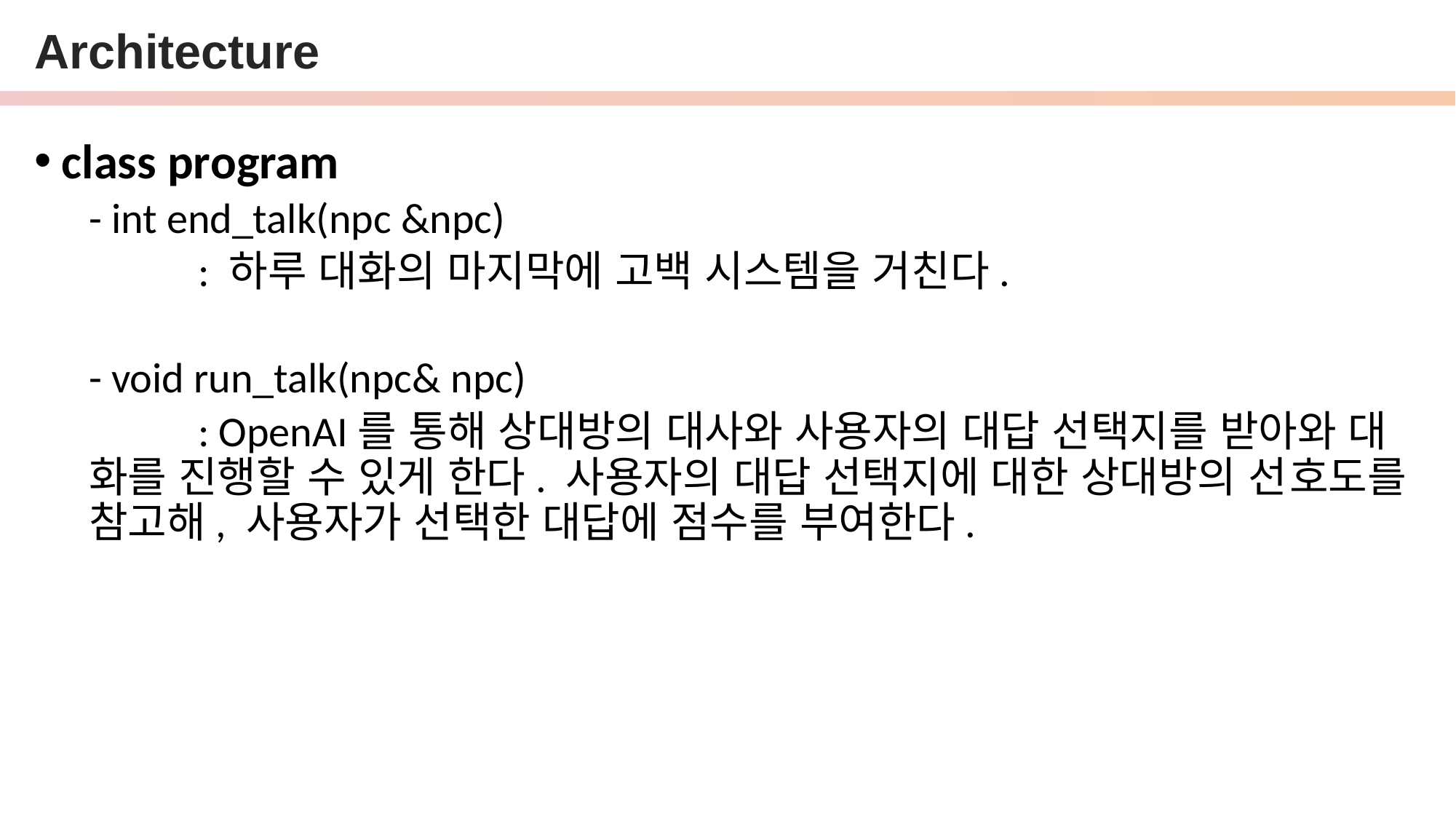

# Architecture
class program
- int end_talk(npc &npc)
	: 하루 대화의 마지막에 고백 시스템을 거친다.

- void run_talk(npc& npc)
	: OpenAI를 통해 상대방의 대사와 사용자의 대답 선택지를 받아와 대	화를 진행할 수 있게 한다. 사용자의 대답 선택지에 대한 상대방의 선	호도를 참고해, 사용자가 선택한 대답에 점수를 부여한다.